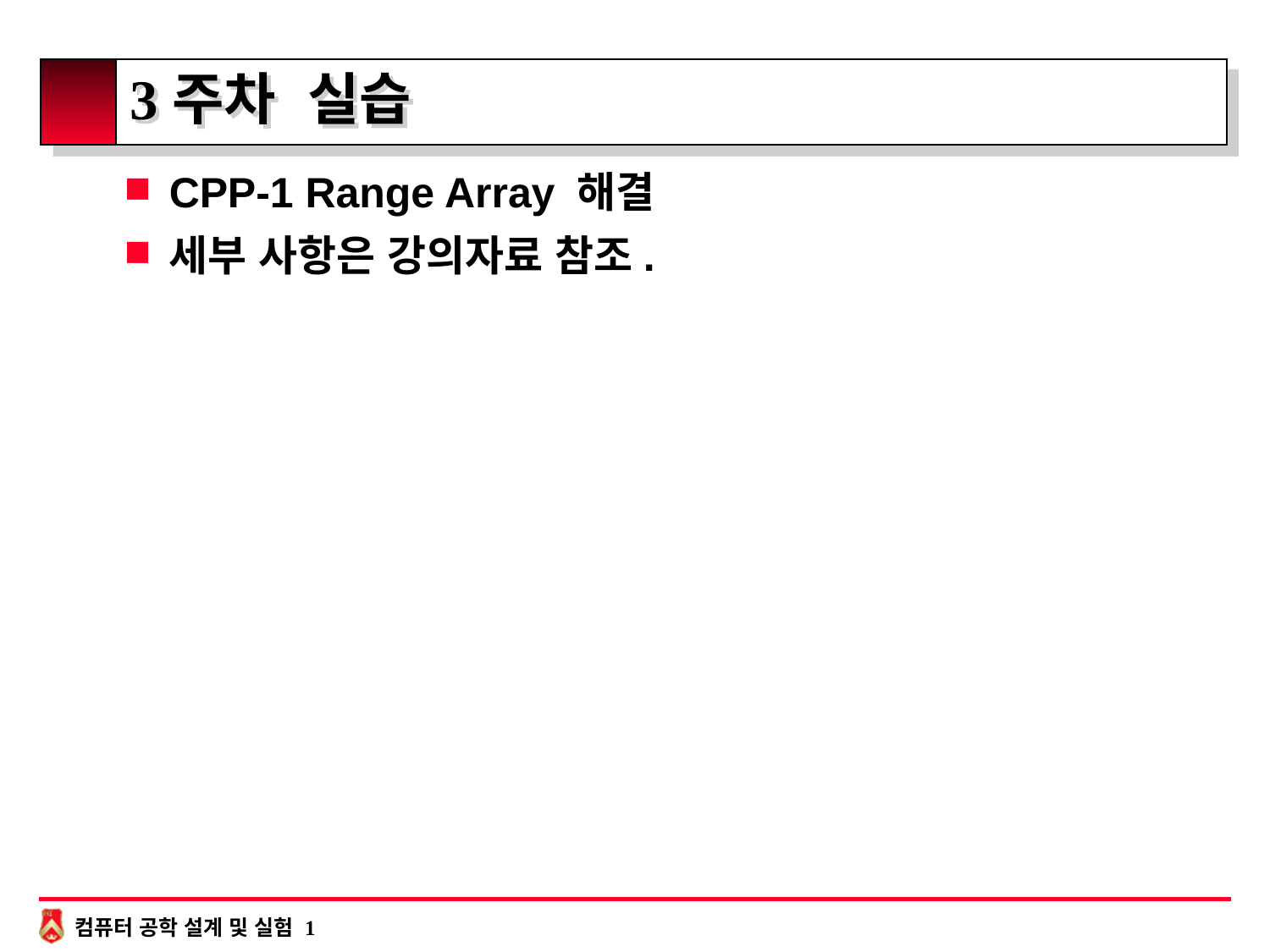

# 3주차  실습
CPP-1 Range Array 해결
세부 사항은 강의자료 참조.